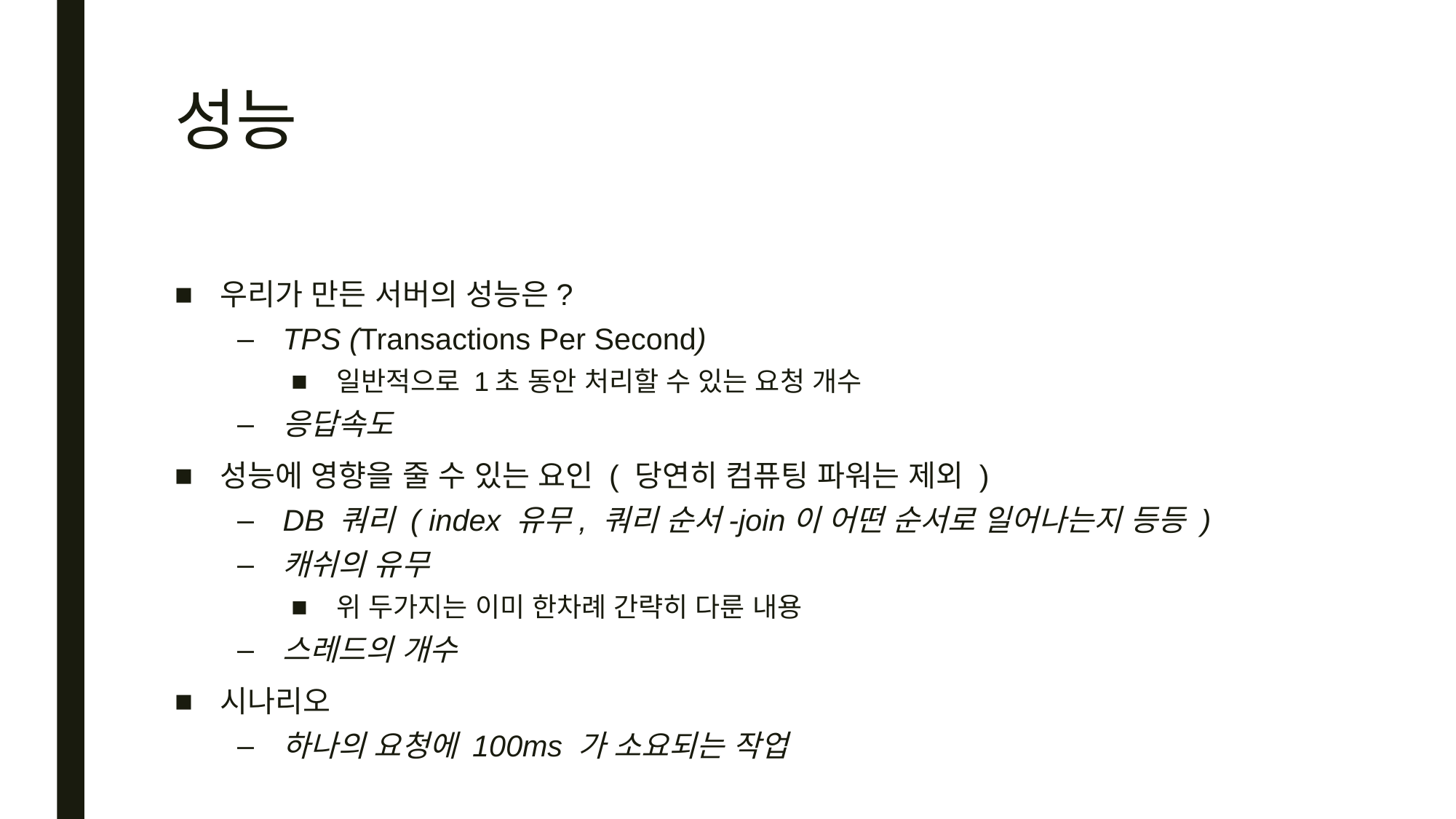

# 성능
우리가 만든 서버의 성능은?
TPS (Transactions Per Second)
일반적으로 1초 동안 처리할 수 있는 요청 개수
응답속도
성능에 영향을 줄 수 있는 요인 ( 당연히 컴퓨팅 파워는 제외 )
DB 쿼리 ( index 유무, 쿼리 순서-join이 어떤 순서로 일어나는지 등등 )
캐쉬의 유무
위 두가지는 이미 한차례 간략히 다룬 내용
스레드의 개수
시나리오
하나의 요청에 100ms 가 소요되는 작업